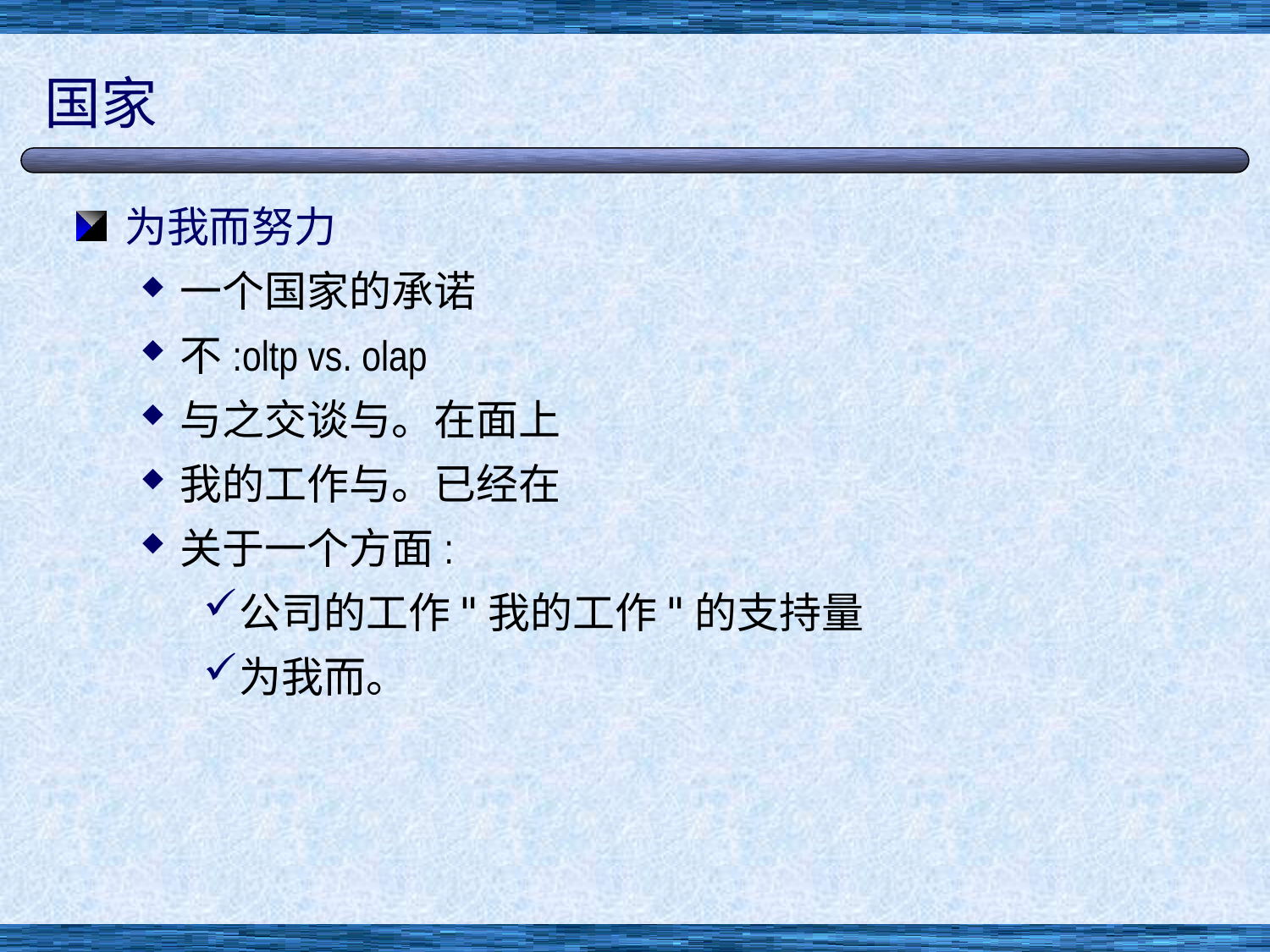

# 国家
为我而努力
一个国家的承诺
不:oltp vs. olap
与之交谈与。在面上
我的工作与。已经在
关于一个方面:
公司的工作"我的工作"的支持量
为我而。